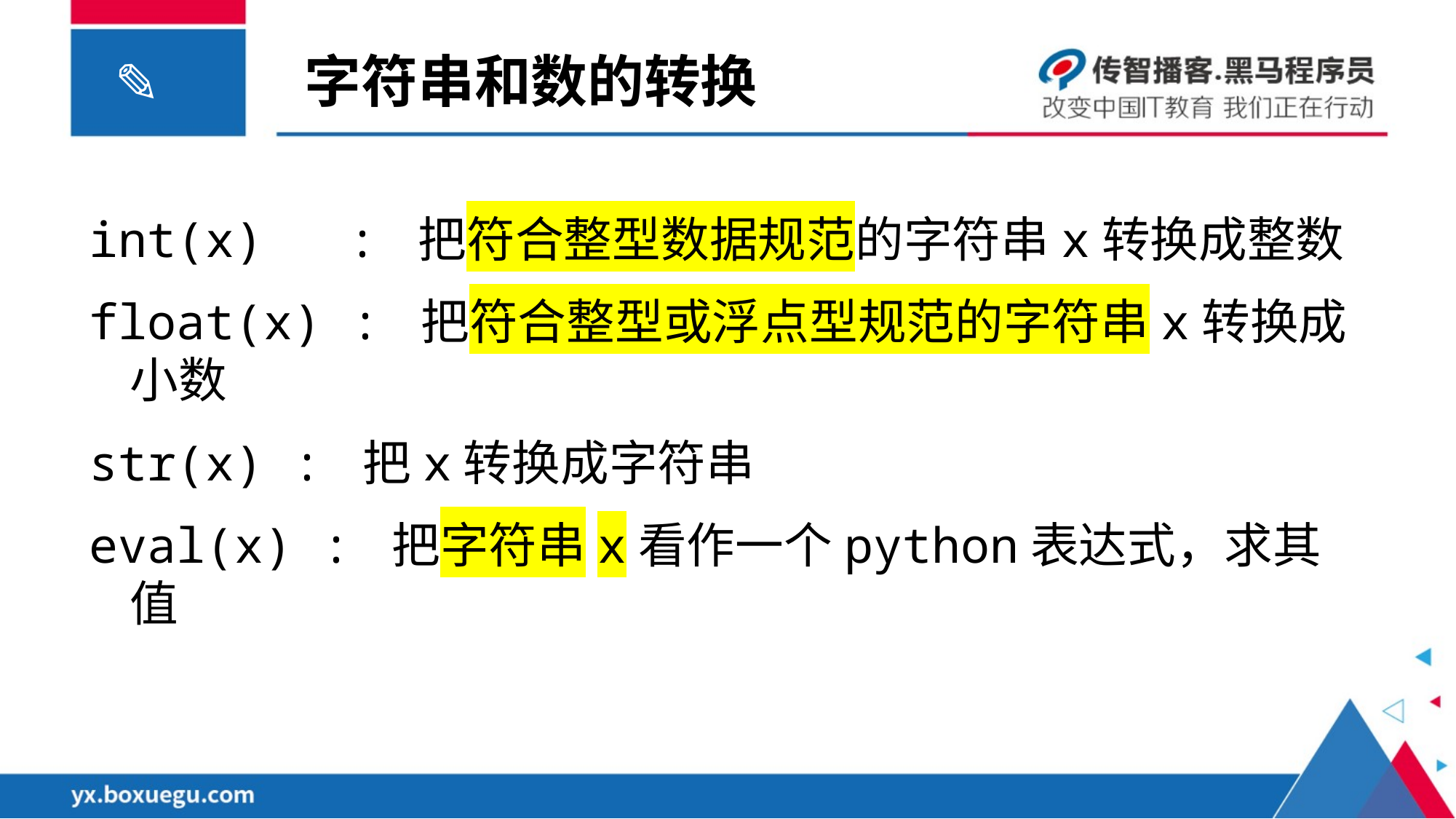

# 字符串和数的转换
int(x) 	: 把符合整型数据规范的字符串x转换成整数
float(x) : 把符合整型或浮点型规范的字符串x转换成小数
str(x) : 把x转换成字符串
eval(x) : 把字符串x看作一个python表达式，求其值

35